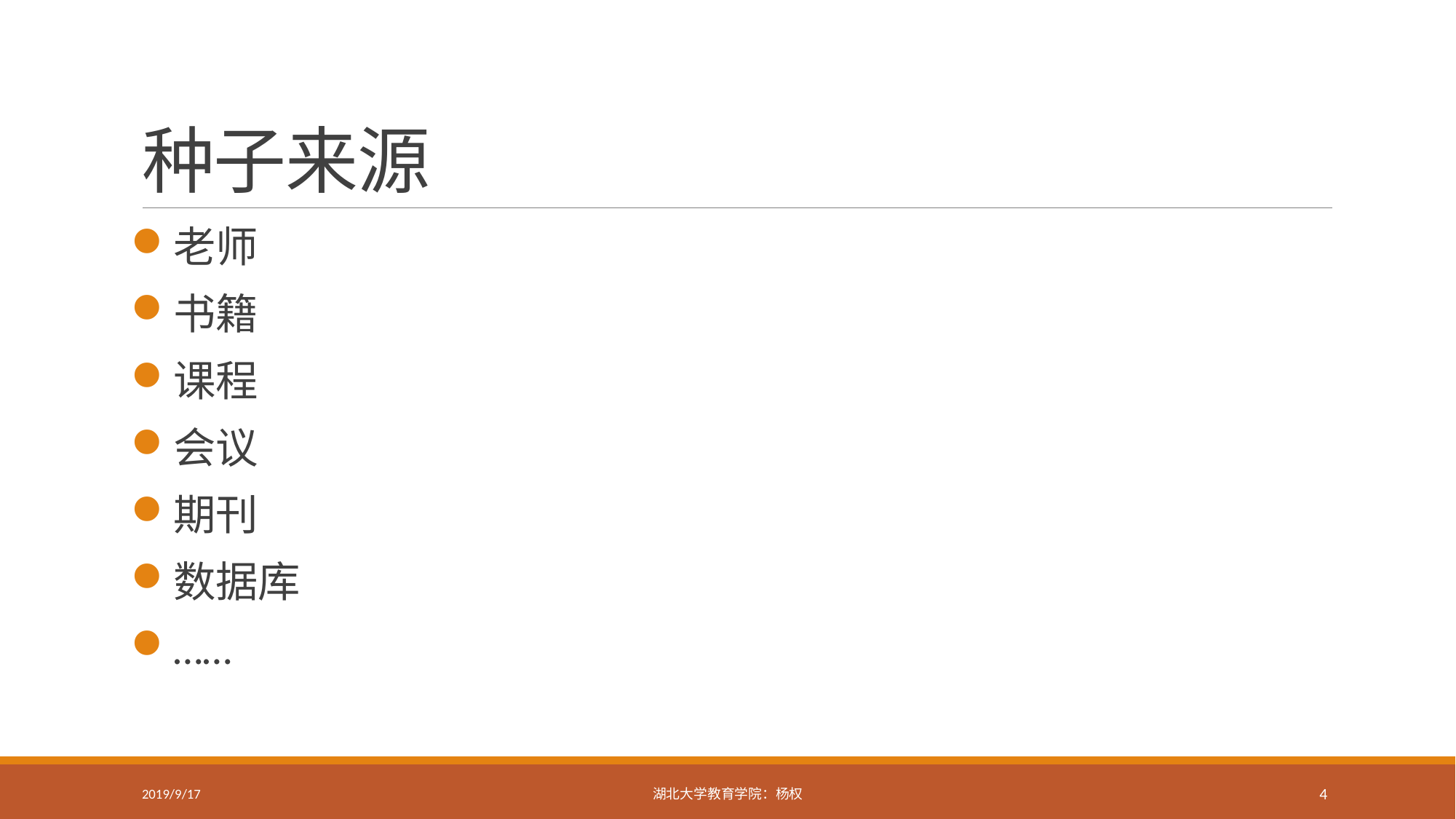

# 种子来源
老师
书籍
课程
会议
期刊
数据库
……
2019/9/17
湖北大学教育学院：杨权
4